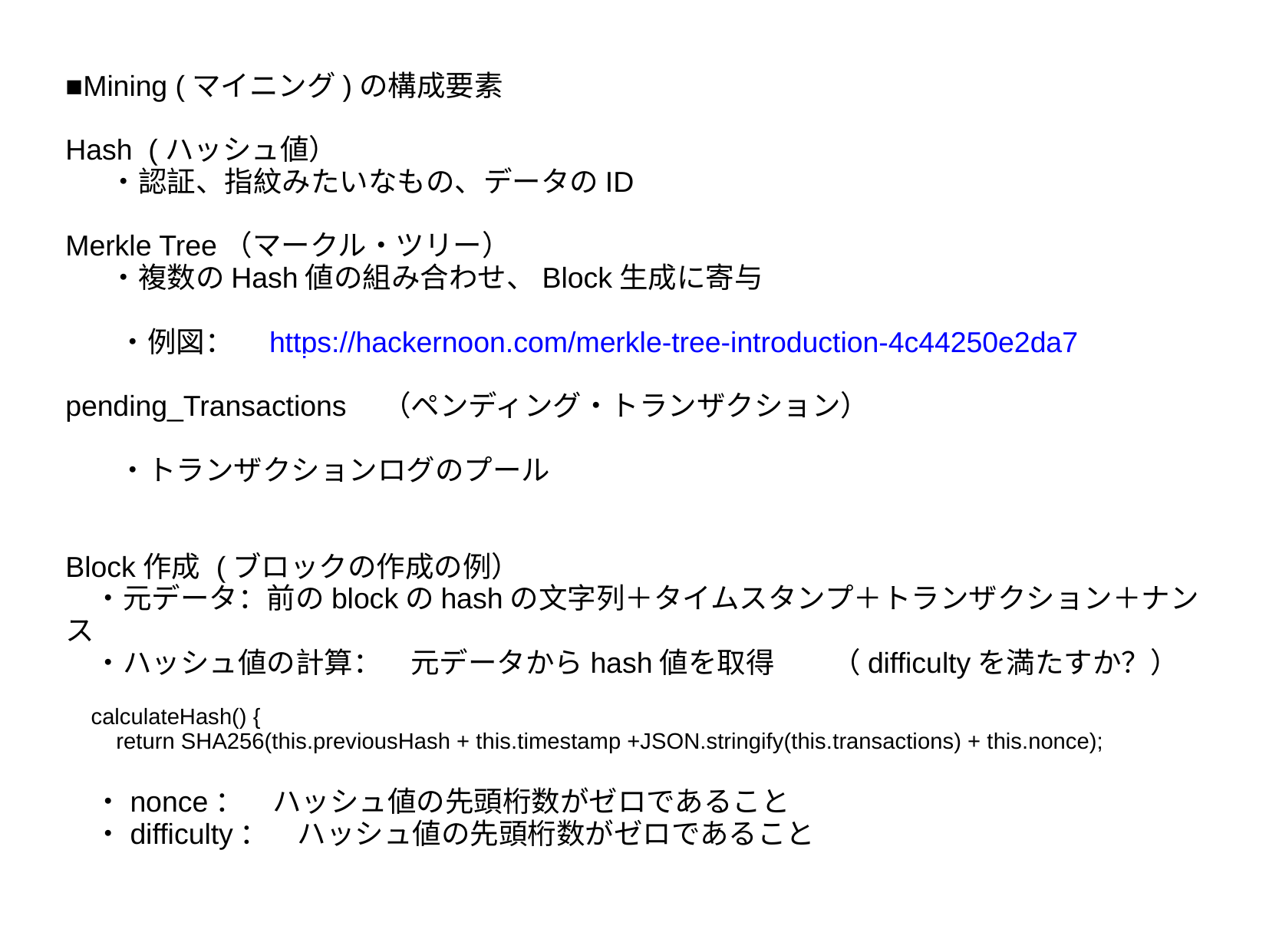

■Mining (マイニング)の構成要素

Hash  (ハッシュ値）
    ・認証、指紋みたいなもの、データのID

Merkle Tree（マークル・ツリー）
    ・複数のHash値の組み合わせ、Block生成に寄与

     ・例図：　https://hackernoon.com/merkle-tree-introduction-4c44250e2da7

pending_Transactions　（ペンディング・トランザクション）

     ・トランザクションログのプール

Block作成 (ブロックの作成の例）
　・元データ：前のblockのhashの文字列＋タイムスタンプ＋トランザクション＋ナンス
　・ハッシュ値の計算：　元データからhash値を取得　　（difficultyを満たすか？）

    calculateHash() {
        return SHA256(this.previousHash + this.timestamp +JSON.stringify(this.transactions) + this.nonce);

　・nonce：　ハッシュ値の先頭桁数がゼロであること
　・difficulty：　ハッシュ値の先頭桁数がゼロであること